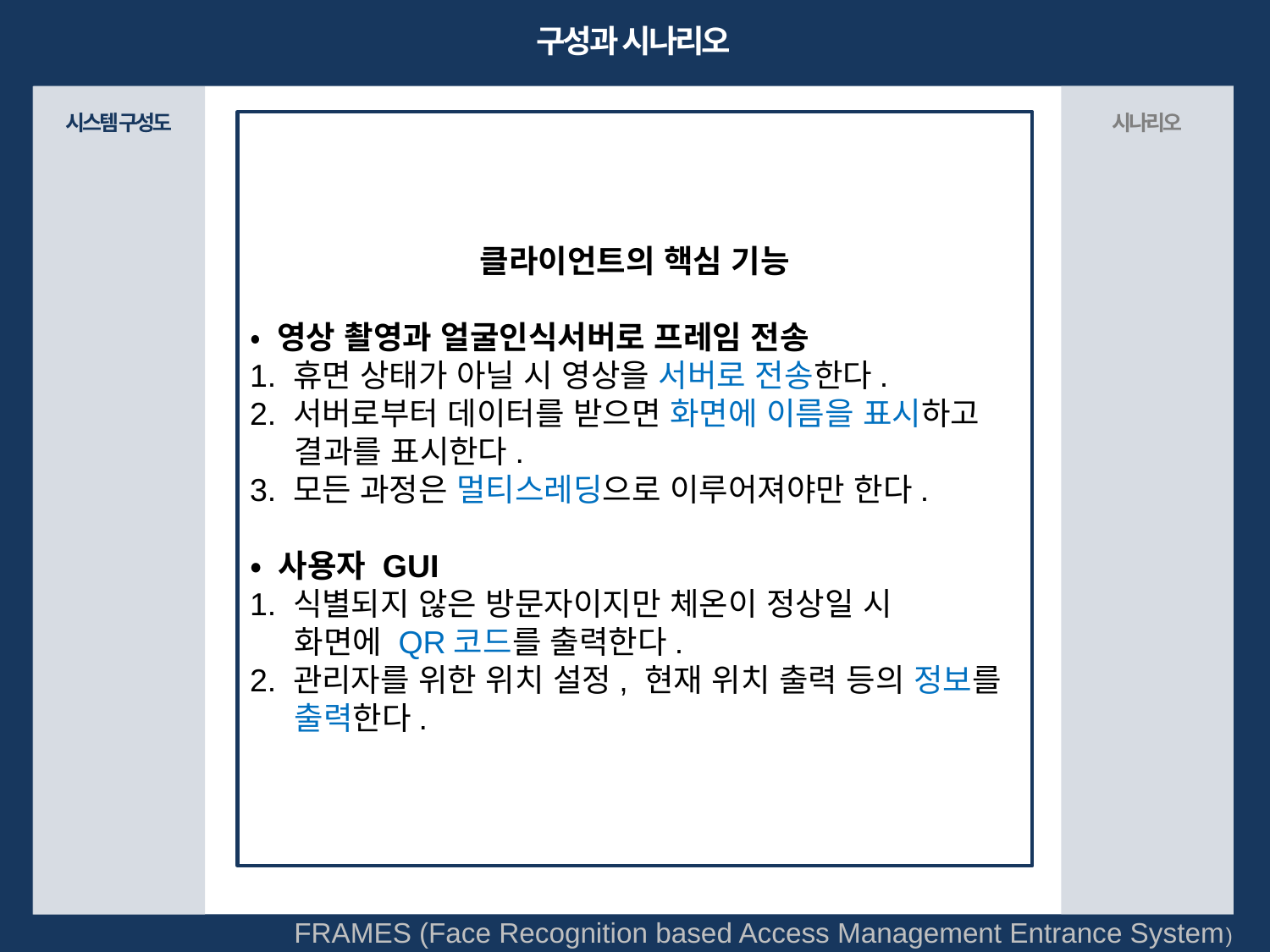

구성과 시나리오

시나리오
시스템 구성도
클라이언트의 핵심 기능

• 영상 촬영과 얼굴인식서버로 프레임 전송
1. 휴면 상태가 아닐 시 영상을 서버로 전송한다.
2. 서버로부터 데이터를 받으면 화면에 이름을 표시하고
     결과를 표시한다.
3. 모든 과정은 멀티스레딩으로 이루어져야만 한다.

• 사용자 GUI
1. 식별되지 않은 방문자이지만 체온이 정상일 시
     화면에 QR코드를 출력한다.
2. 관리자를 위한 위치 설정, 현재 위치 출력 등의 정보를
     출력한다.
FRAMES (Face Recognition based Access Management Entrance System)